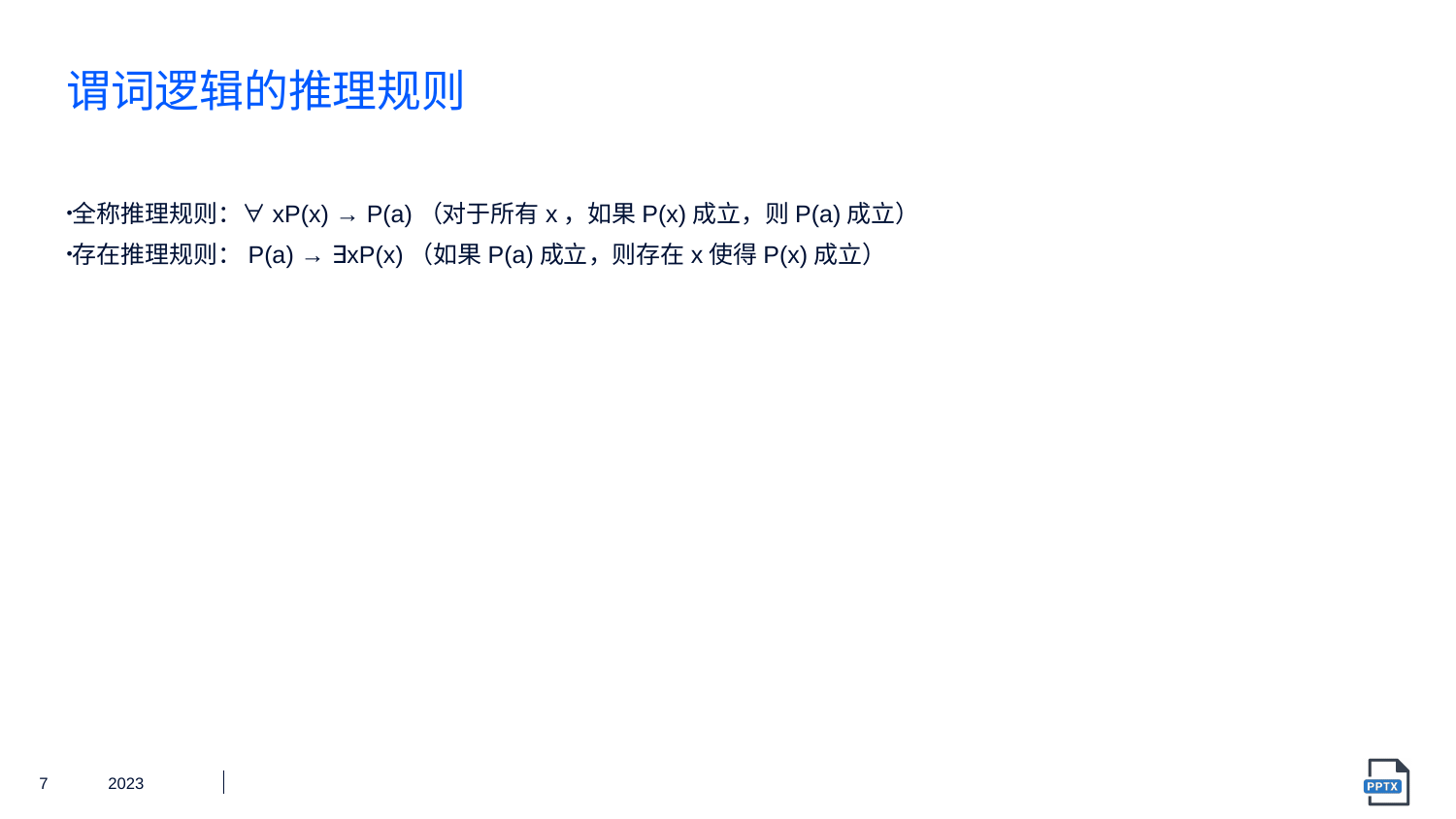

谓词逻辑的推理规则

全称推理规则：∀xP(x) → P(a)（对于所有x，如果P(x)成立，则P(a)成立）
存在推理规则：P(a) → ∃xP(x)（如果P(a)成立，则存在x使得P(x)成立）